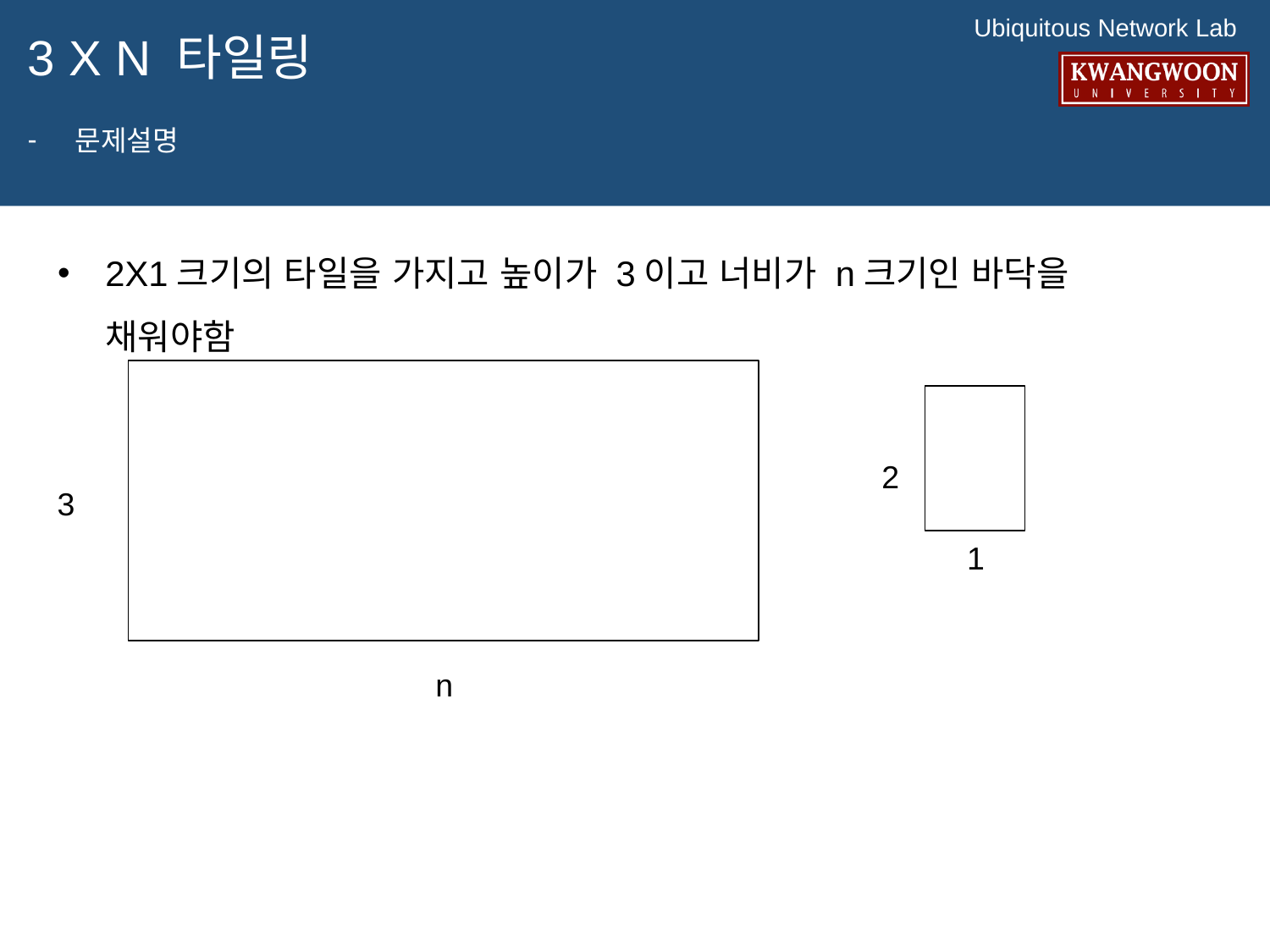

# 3 X N 타일링
문제설명
2X1크기의 타일을 가지고 높이가 3이고 너비가 n크기인 바닥을 채워야함

2
3
1
n